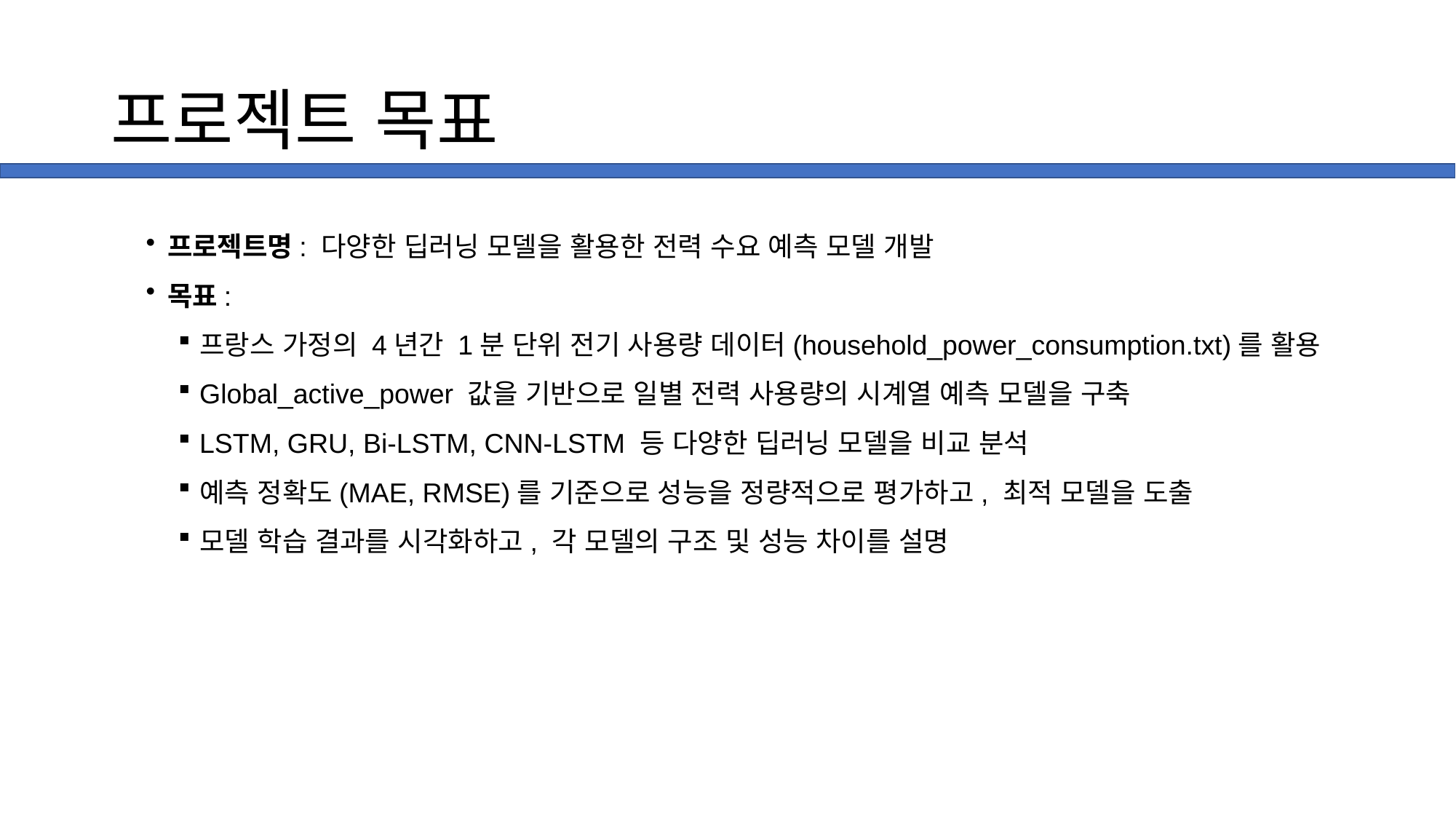

# 프로젝트 목표

프로젝트명: 다양한 딥러닝 모델을 활용한 전력 수요 예측 모델 개발
목표:
프랑스 가정의 4년간 1분 단위 전기 사용량 데이터(household_power_consumption.txt)를 활용
Global_active_power 값을 기반으로 일별 전력 사용량의 시계열 예측 모델을 구축
LSTM, GRU, Bi-LSTM, CNN-LSTM 등 다양한 딥러닝 모델을 비교 분석
예측 정확도(MAE, RMSE)를 기준으로 성능을 정량적으로 평가하고, 최적 모델을 도출
모델 학습 결과를 시각화하고, 각 모델의 구조 및 성능 차이를 설명